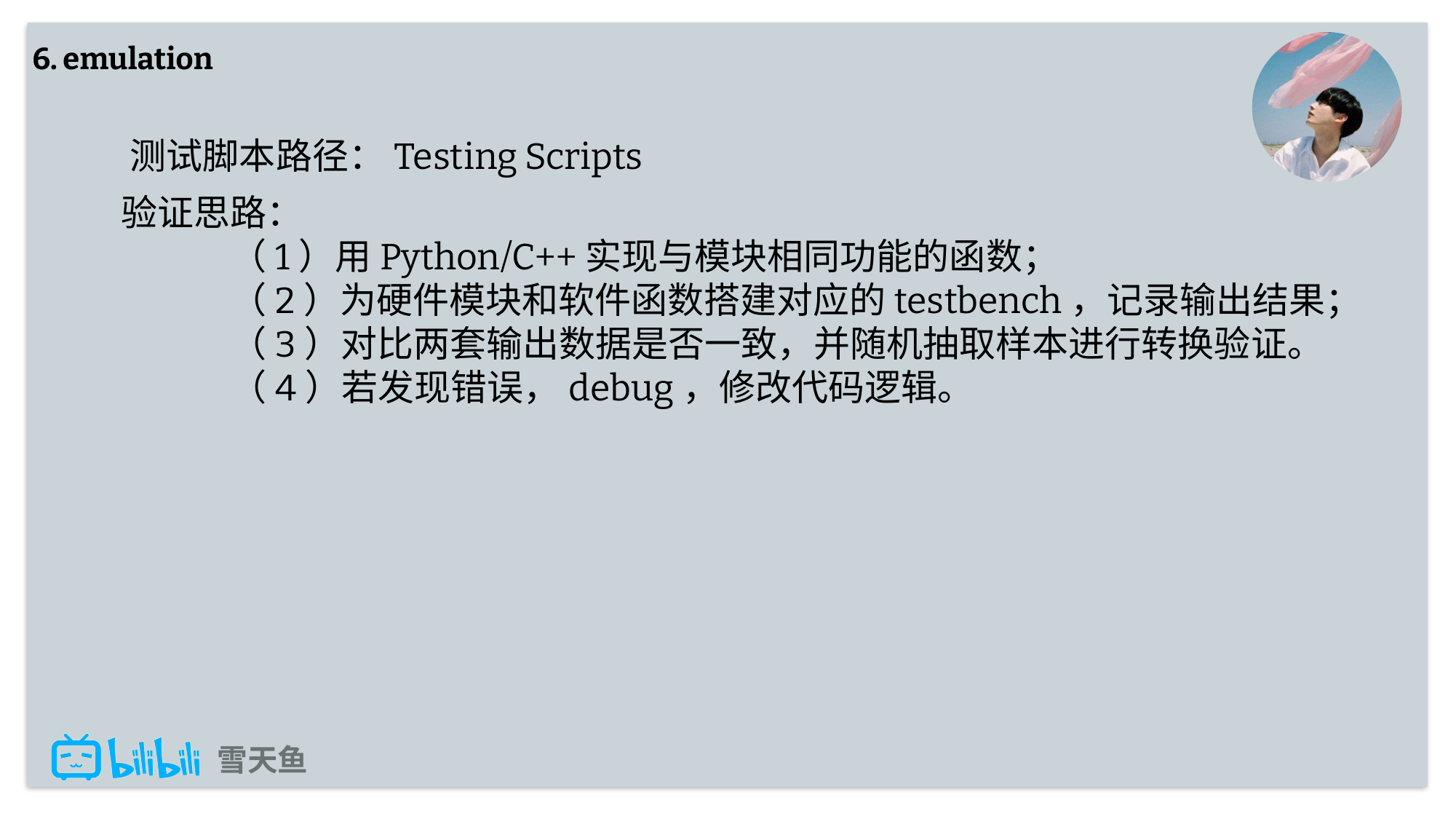

6. emulation
测试脚本路径：Testing Scripts
验证思路：
	（1）用Python/C++实现与模块相同功能的函数；
	（2）为硬件模块和软件函数搭建对应的testbench，记录输出结果；
	（3）对比两套输出数据是否一致，并随机抽取样本进行转换验证。
	（4）若发现错误，debug，修改代码逻辑。